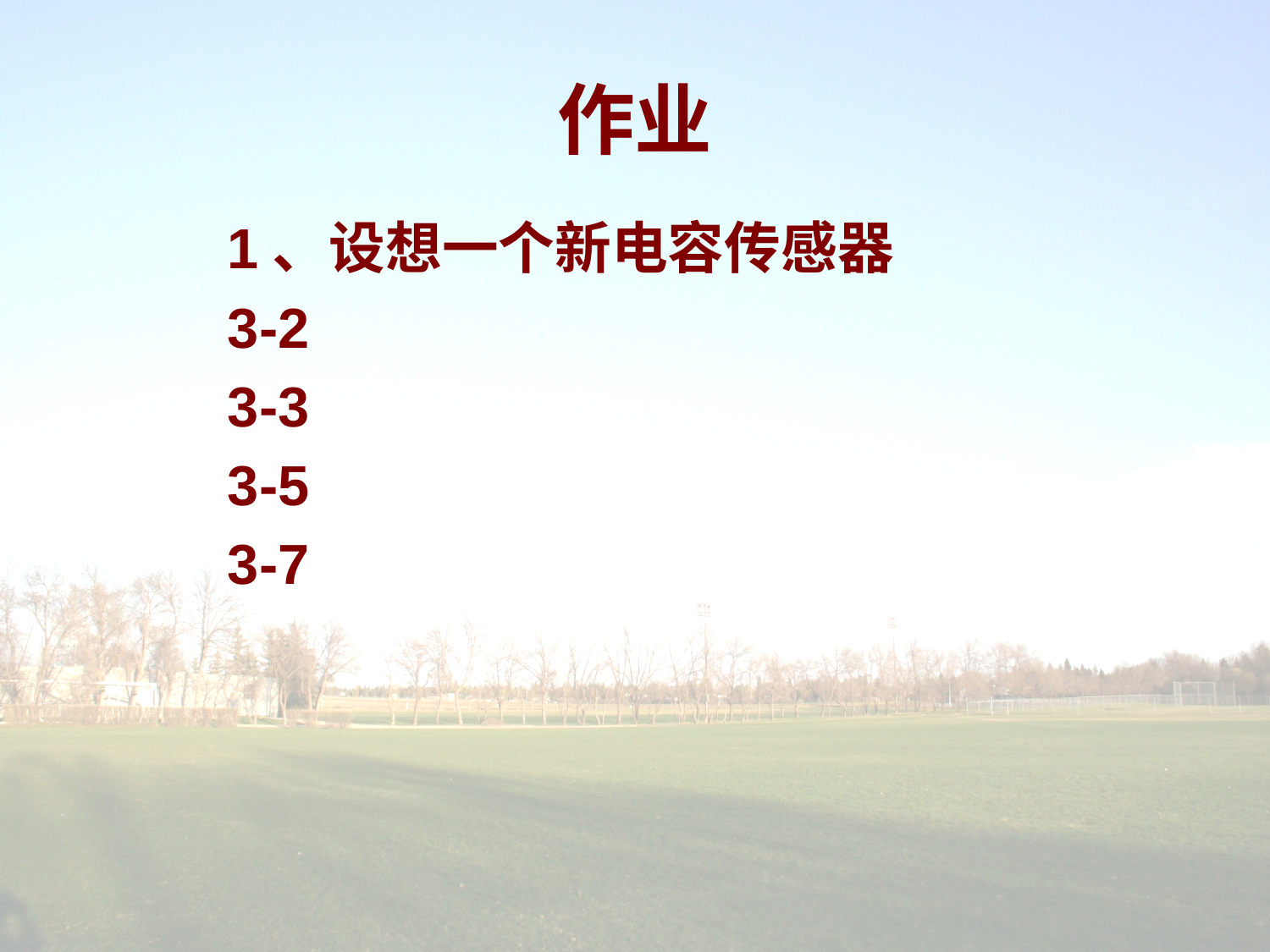

# 作业
1、设想一个新电容传感器
3-2
3-3
3-5
3-7